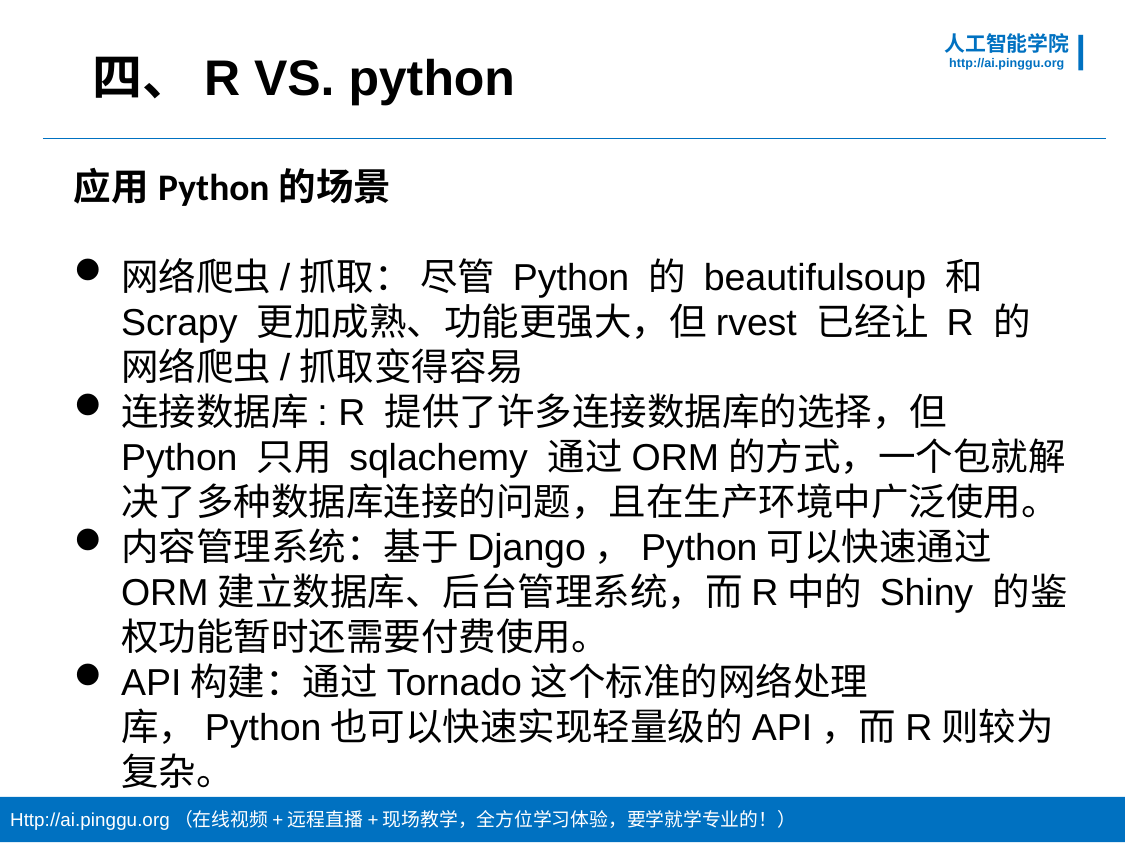

# 四、R VS. python
应用Python的场景

网络爬虫/抓取： 尽管 Python 的 beautifulsoup 和 Scrapy 更加成熟、功能更强大，但rvest 已经让 R 的网络爬虫/抓取变得容易
连接数据库: R 提供了许多连接数据库的选择，但 Python 只用 sqlachemy 通过ORM的方式，一个包就解决了多种数据库连接的问题，且在生产环境中广泛使用。
内容管理系统：基于Django，Python可以快速通过ORM建立数据库、后台管理系统，而R中的 Shiny 的鉴权功能暂时还需要付费使用。
API构建：通过Tornado这个标准的网络处理库，Python也可以快速实现轻量级的API，而R则较为复杂。
46